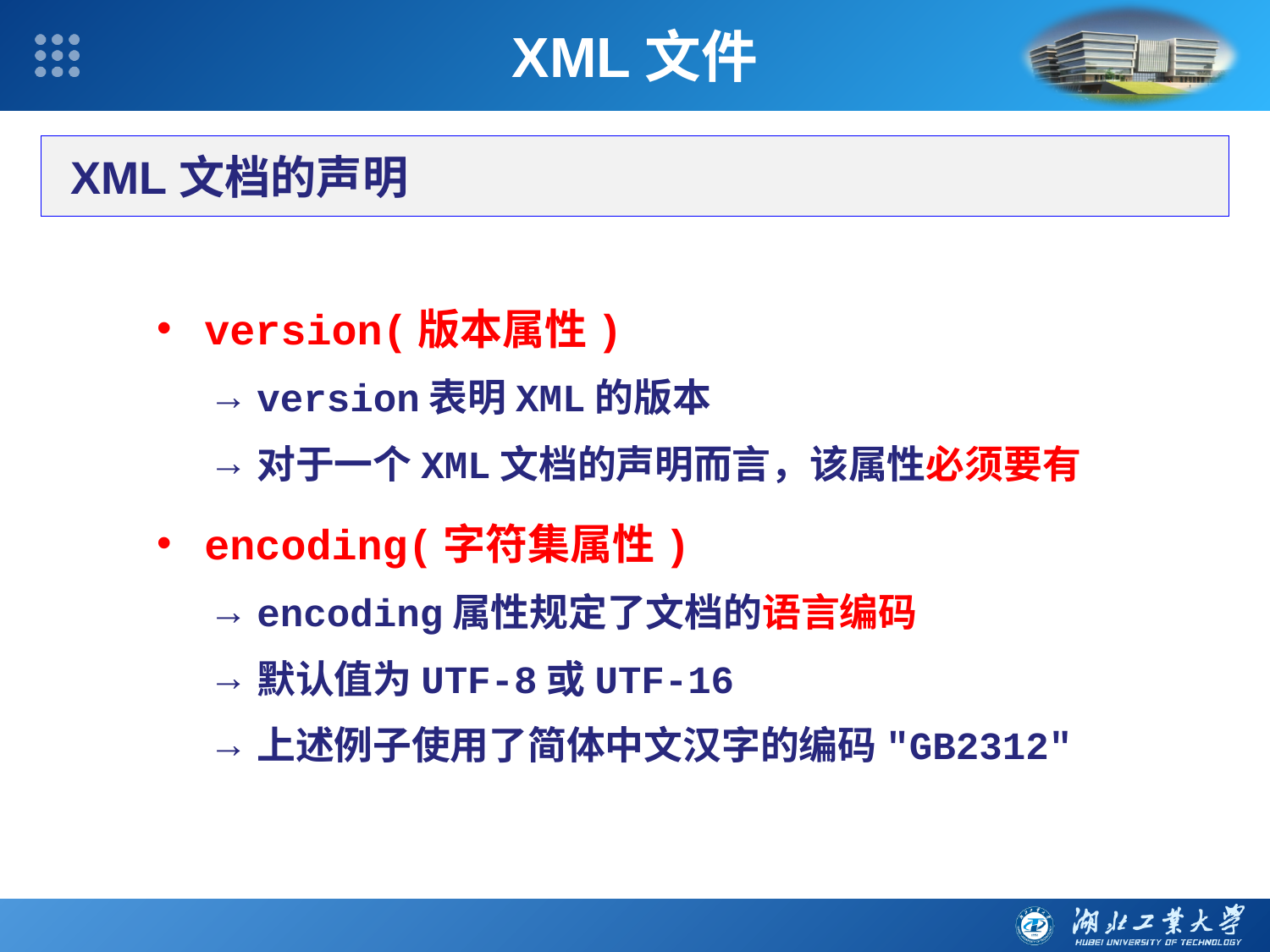

XML文件
XML文档的声明
version(版本属性)
version表明XML的版本
对于一个XML文档的声明而言，该属性必须要有
encoding(字符集属性)
encoding属性规定了文档的语言编码
默认值为UTF-8或UTF-16
上述例子使用了简体中文汉字的编码"GB2312"